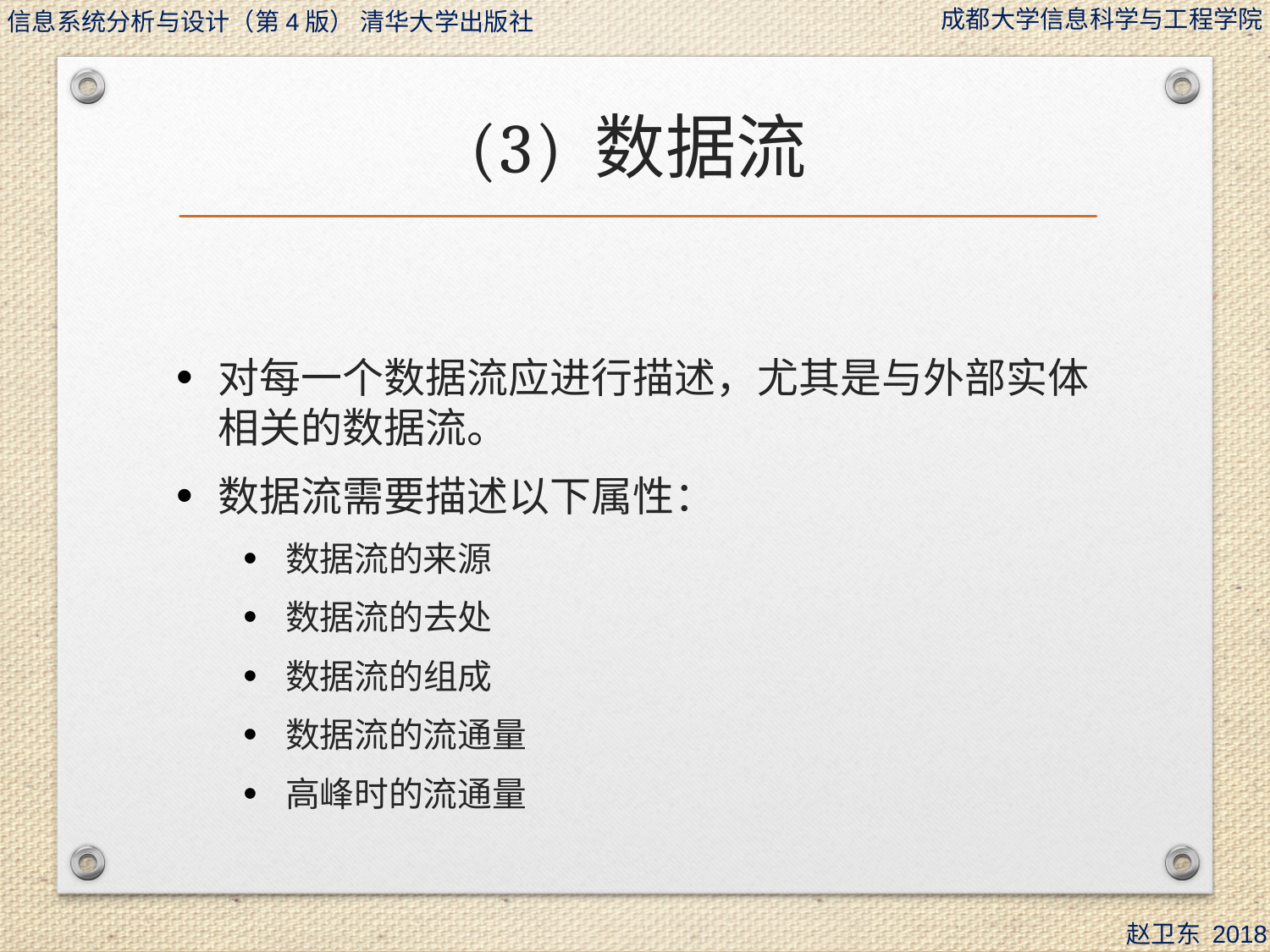

# (3) 数据流
对每一个数据流应进行描述，尤其是与外部实体相关的数据流。
数据流需要描述以下属性：
数据流的来源
数据流的去处
数据流的组成
数据流的流通量
高峰时的流通量